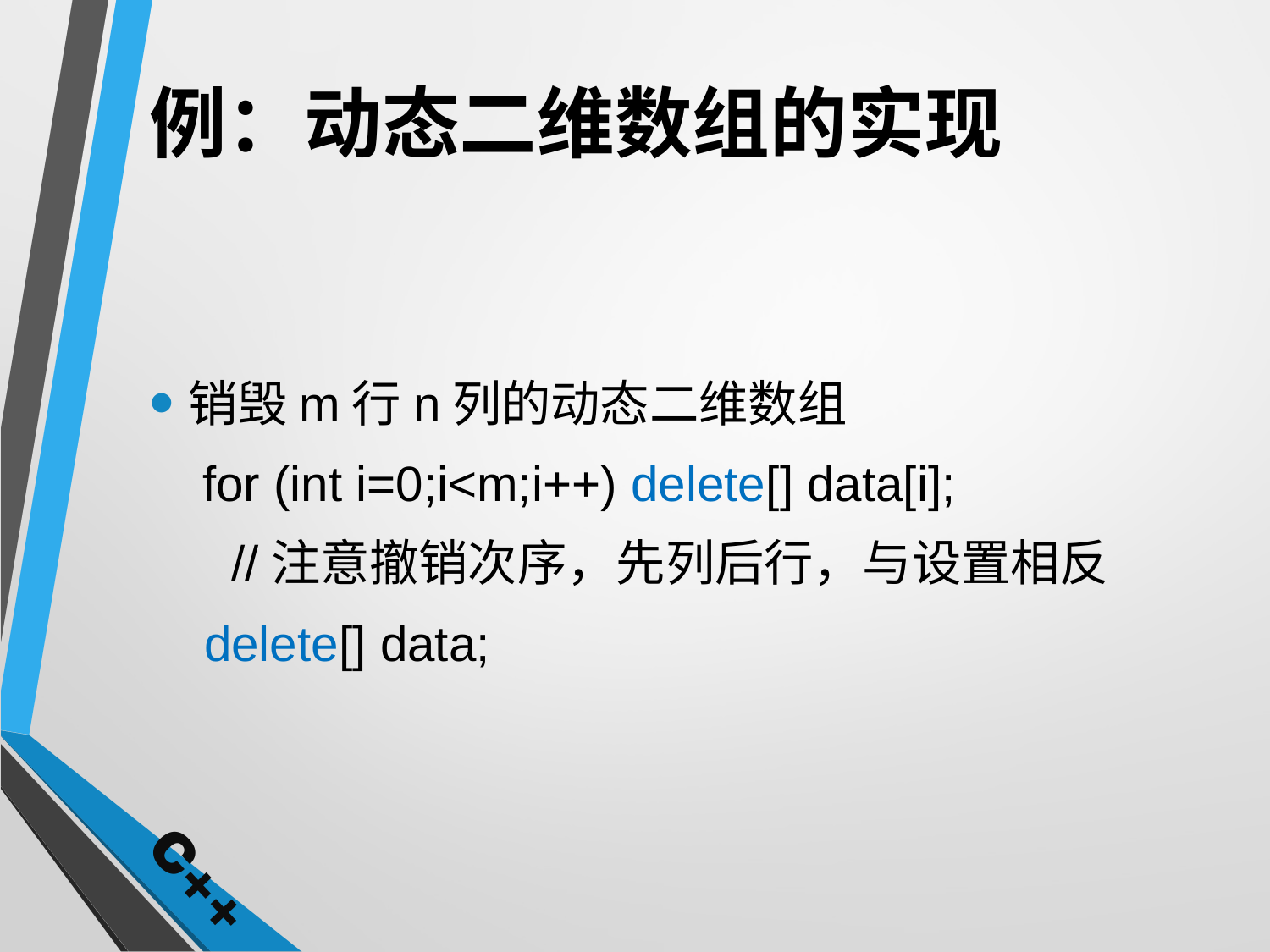

# 例：动态二维数组的实现
销毁m行n列的动态二维数组
	 for (int i=0;i<m;i++) delete[] data[i];
      //注意撤销次序，先列后行，与设置相反
    delete[] data;